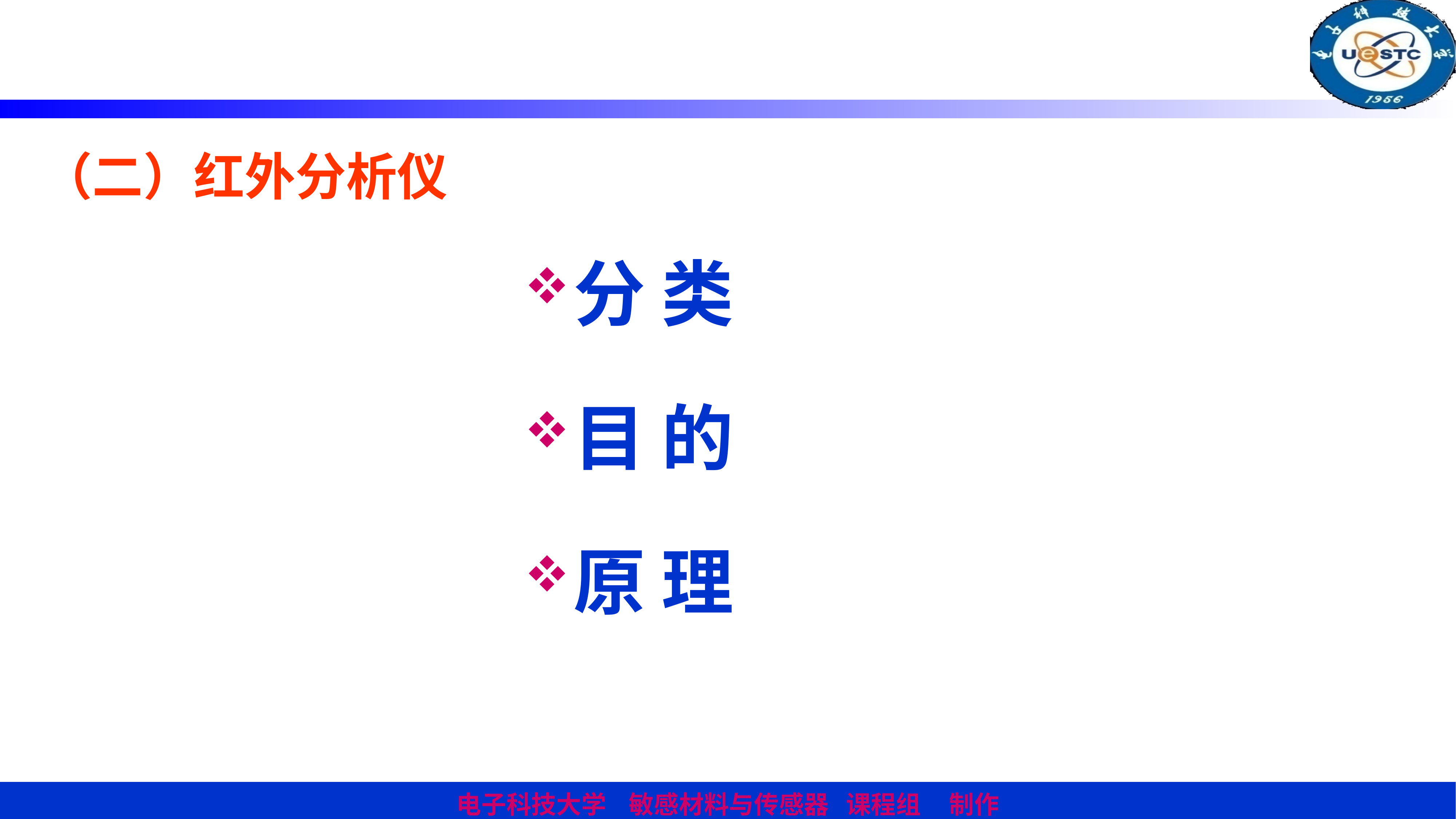

（二）红外分析仪
分 类
目 的
原 理